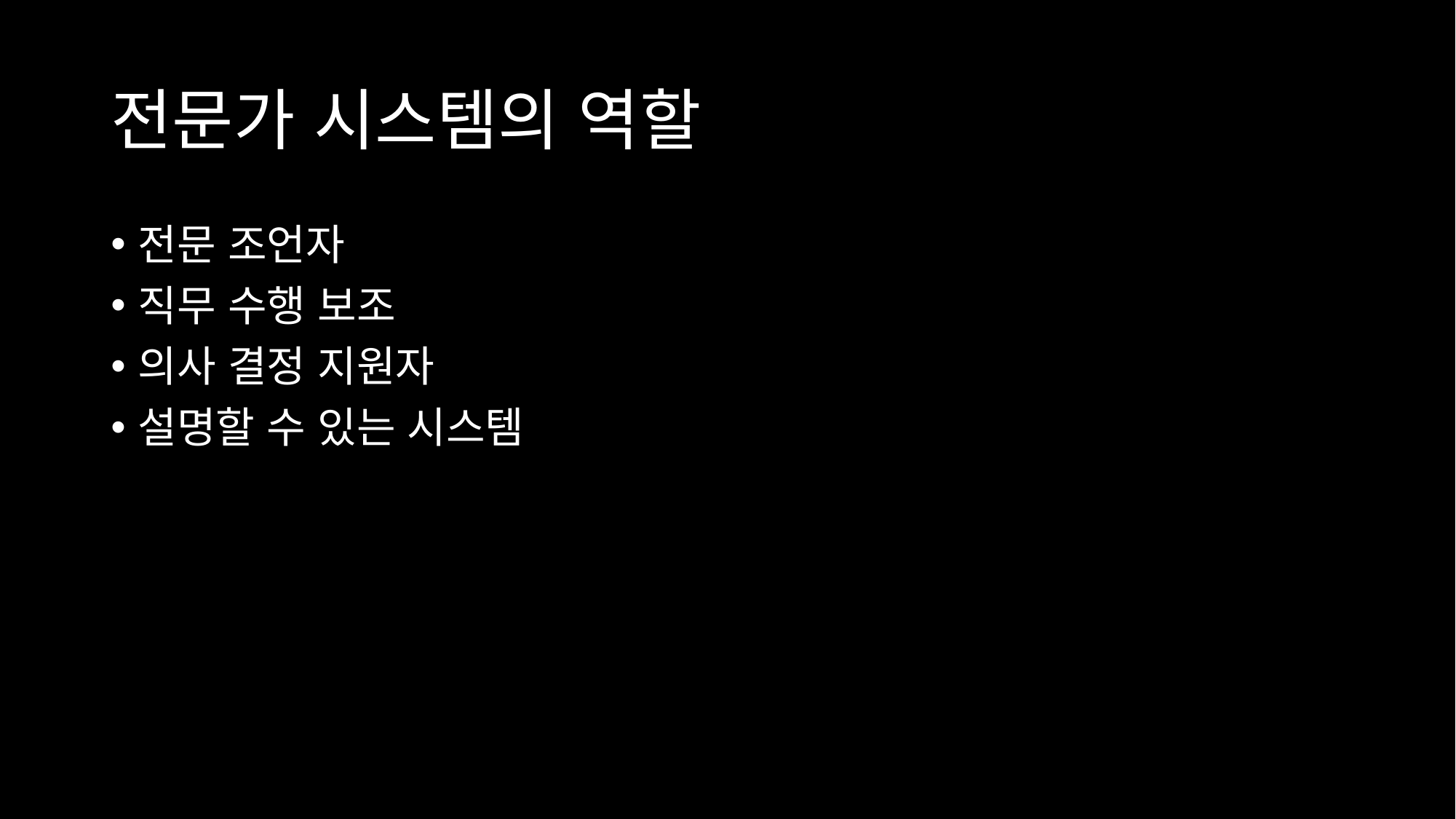

# 전문가 시스템의 역할
전문 조언자
직무 수행 보조
의사 결정 지원자
설명할 수 있는 시스템